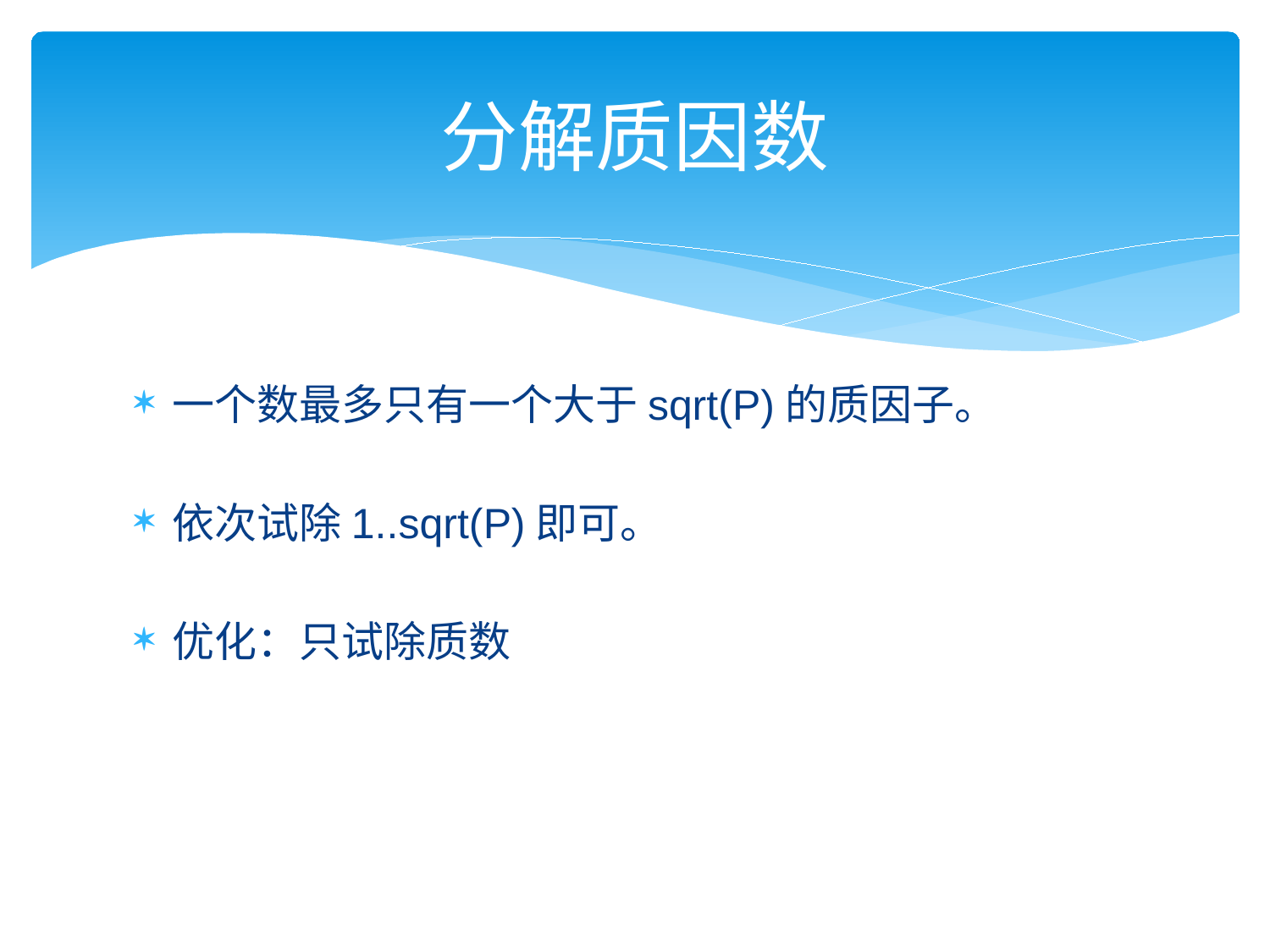

# 分解质因数
一个数最多只有一个大于sqrt(P)的质因子。

依次试除1..sqrt(P)即可。

优化：只试除质数